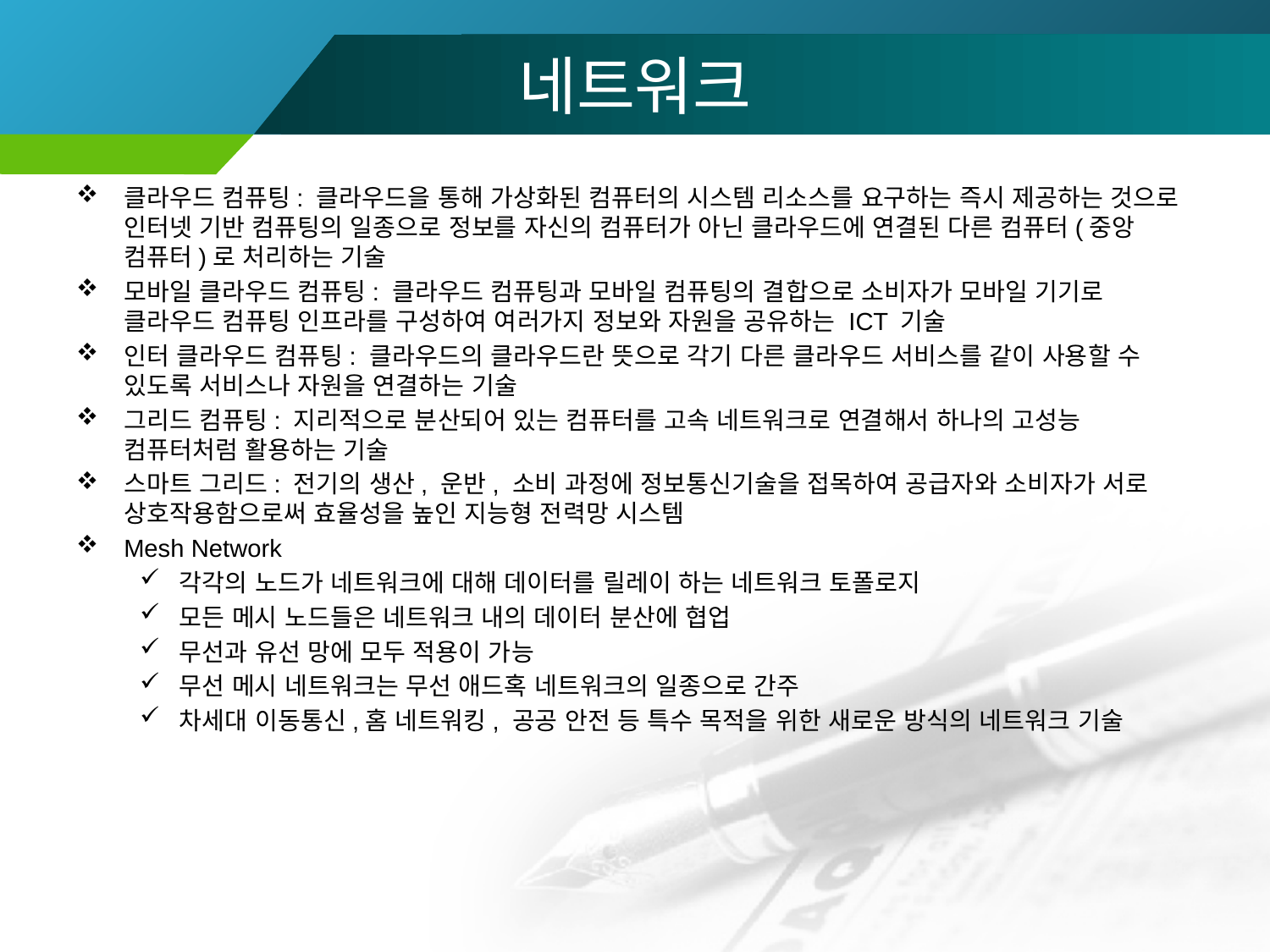

# 네트워크
클라우드 컴퓨팅: 클라우드을 통해 가상화된 컴퓨터의 시스템 리소스를 요구하는 즉시 제공하는 것으로  인터넷 기반 컴퓨팅의 일종으로 정보를 자신의 컴퓨터가 아닌 클라우드에 연결된 다른 컴퓨터(중앙 컴퓨터)로 처리하는 기술
모바일 클라우드 컴퓨팅: 클라우드 컴퓨팅과 모바일 컴퓨팅의 결합으로 소비자가 모바일 기기로 클라우드 컴퓨팅 인프라를 구성하여 여러가지 정보와 자원을 공유하는 ICT 기술
인터 클라우드 컴퓨팅: 클라우드의 클라우드란 뜻으로 각기 다른 클라우드 서비스를 같이 사용할 수 있도록 서비스나 자원을 연결하는 기술
그리드 컴퓨팅: 지리적으로 분산되어 있는 컴퓨터를 고속 네트워크로 연결해서 하나의 고성능 컴퓨터처럼 활용하는 기술
스마트 그리드: 전기의 생산, 운반, 소비 과정에 정보통신기술을 접목하여 공급자와 소비자가 서로 상호작용함으로써 효율성을 높인 지능형 전력망 시스템
Mesh Network
각각의 노드가 네트워크에 대해 데이터를 릴레이 하는 네트워크 토폴로지
모든 메시 노드들은 네트워크 내의 데이터 분산에 협업
무선과 유선 망에 모두 적용이 가능
무선 메시 네트워크는 무선 애드혹 네트워크의 일종으로 간주
차세대 이동통신,홈 네트워킹, 공공 안전 등 특수 목적을 위한 새로운 방식의 네트워크 기술